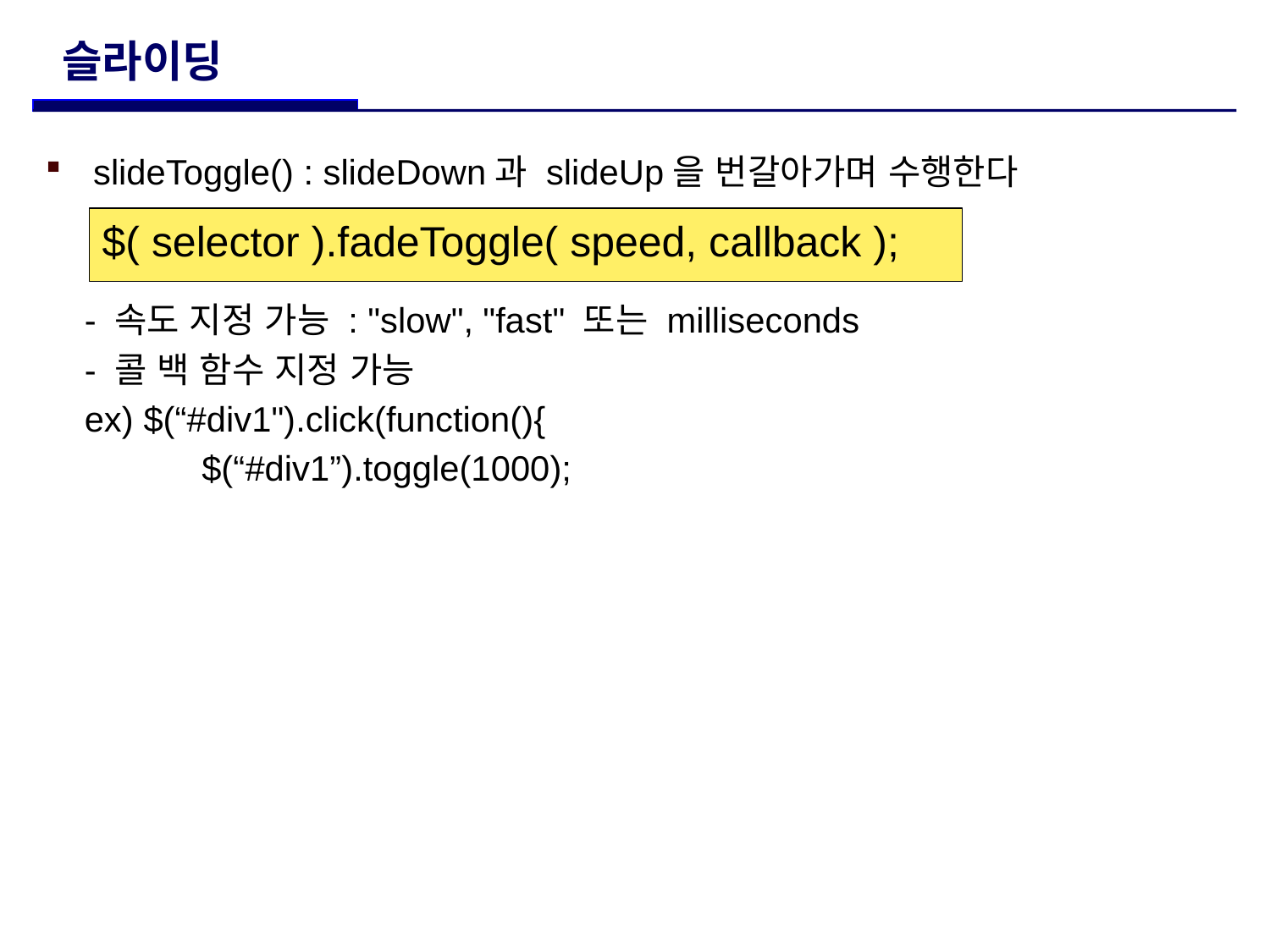

# 슬라이딩
slideToggle() : slideDown과 slideUp을 번갈아가며 수행한다

    - 속도 지정 가능 : "slow", "fast" 또는 milliseconds
    - 콜 백 함수 지정 가능
    ex) $(“#div1").click(function(){
	   $(“#div1”).toggle(1000);
$( selector ).fadeToggle( speed, callback );